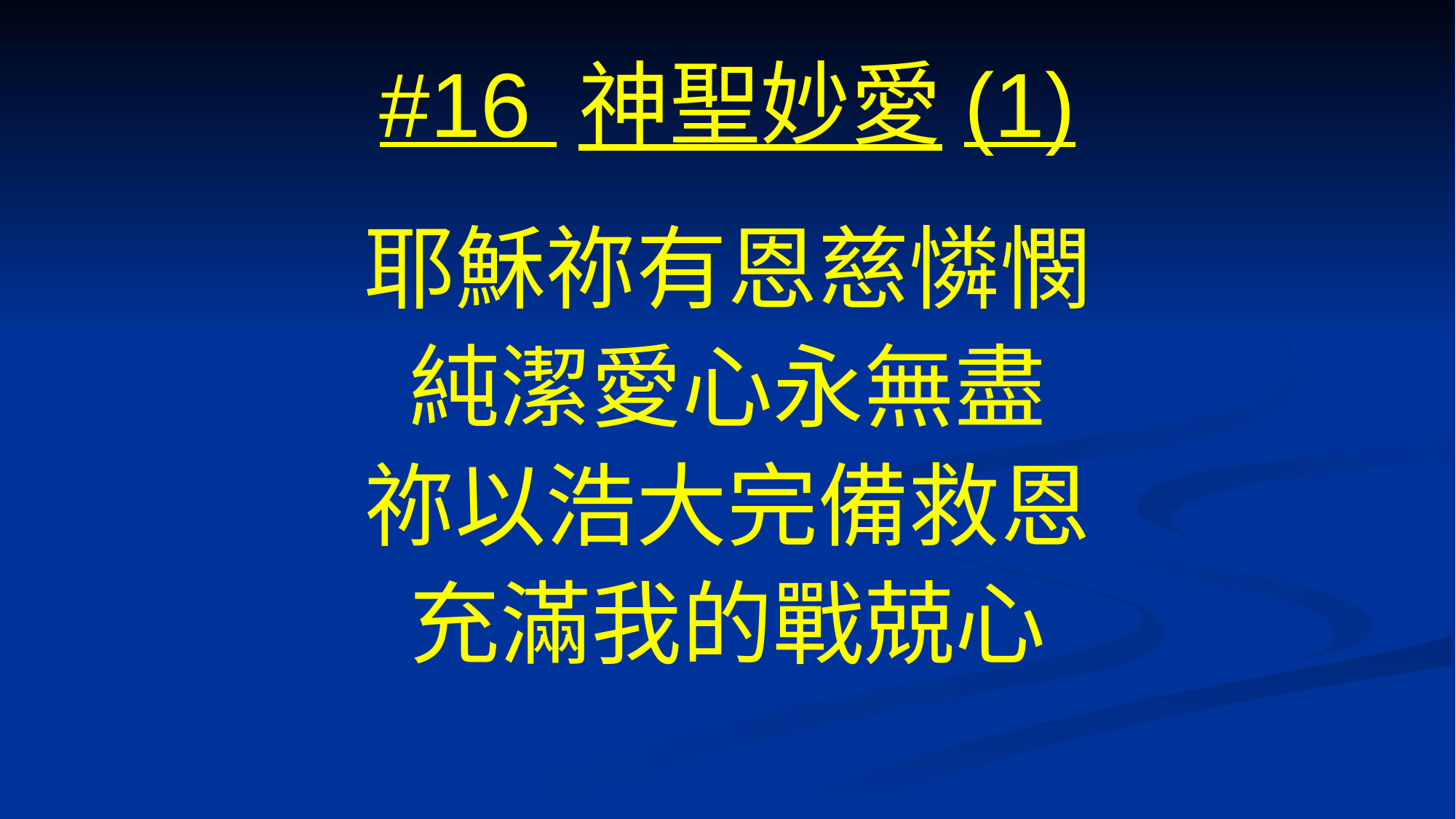

# #16 神聖妙愛(1)
耶穌祢有恩慈憐憫
純潔愛心永無盡
祢以浩大完備救恩
充滿我的戰兢心